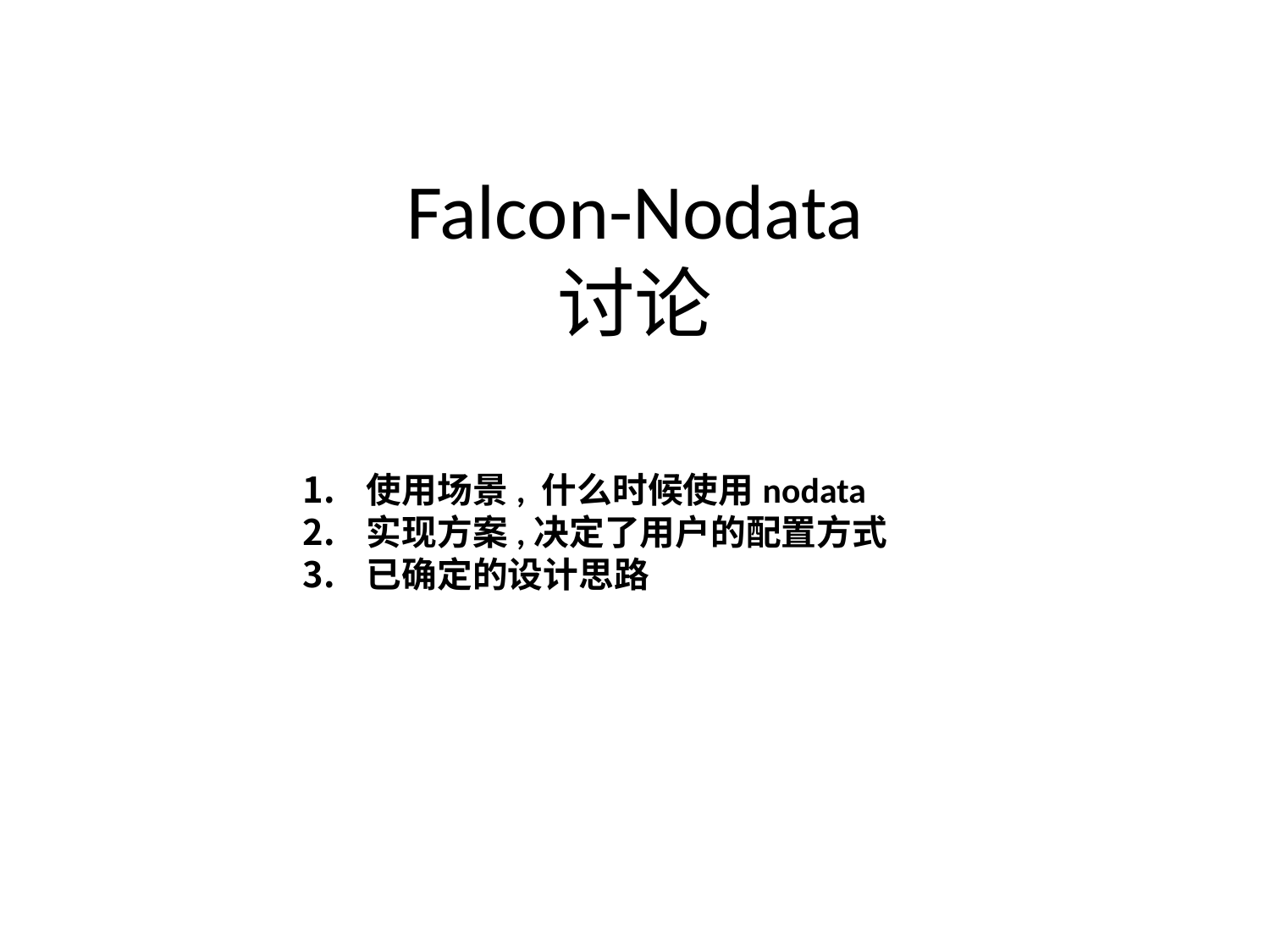

# Falcon-Nodata 讨论
使用场景, 什么时候使用nodata
实现方案,决定了用户的配置方式
已确定的设计思路